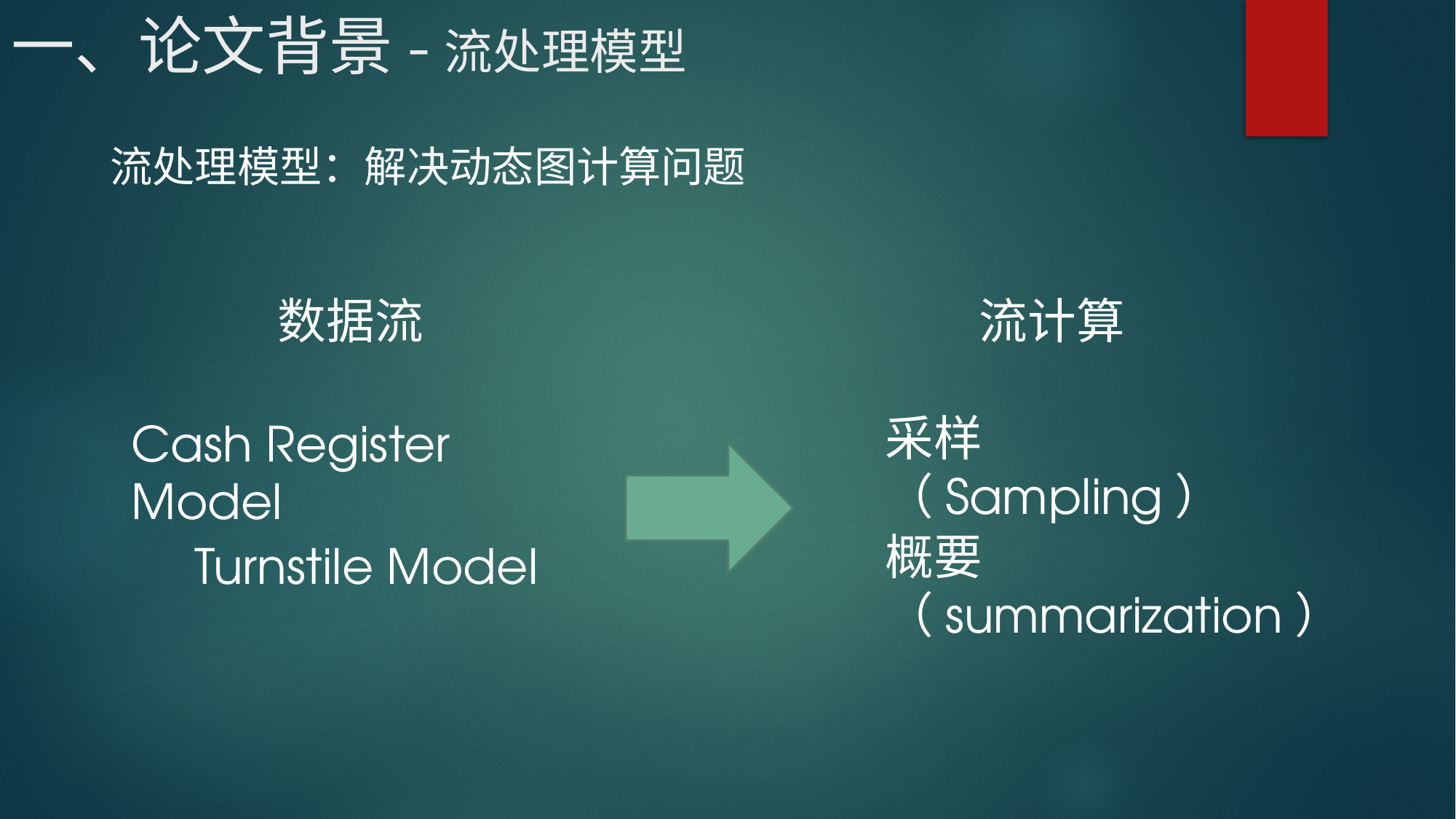

# 一、论文背景-流处理模型
流处理模型：解决动态图计算问题

数据流
流计算
采样（Sampling）
Cash Register Model

概要（summarization）
Turnstile Model